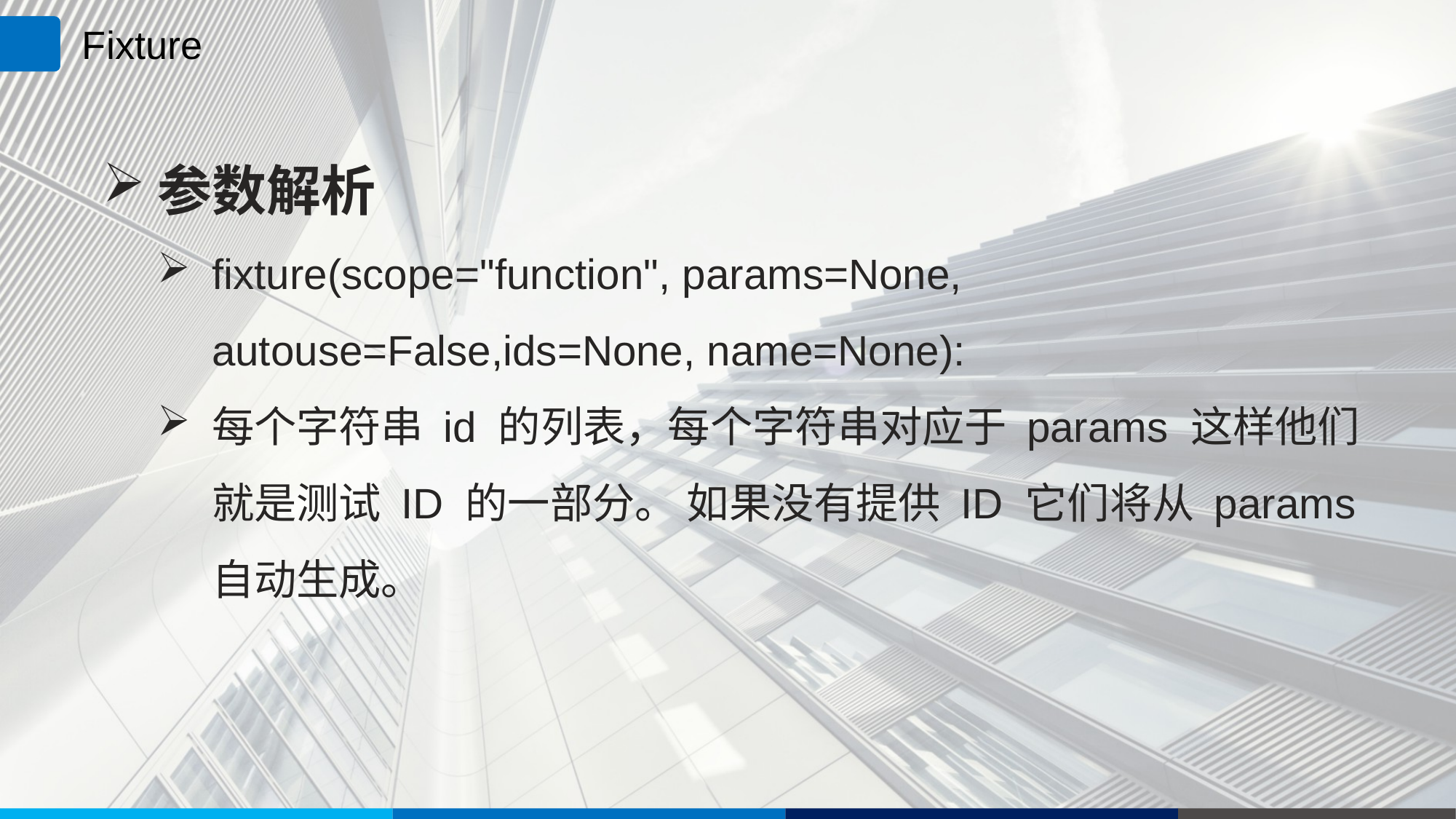

Fixture

参数解析
fixture(scope="function", params=None, autouse=False,ids=None, name=None):
每个字符串 id 的列表，每个字符串对应于 params 这样他们就是测试 ID 的一部分。 如果没有提供 ID 它们将从 params 自动生成。